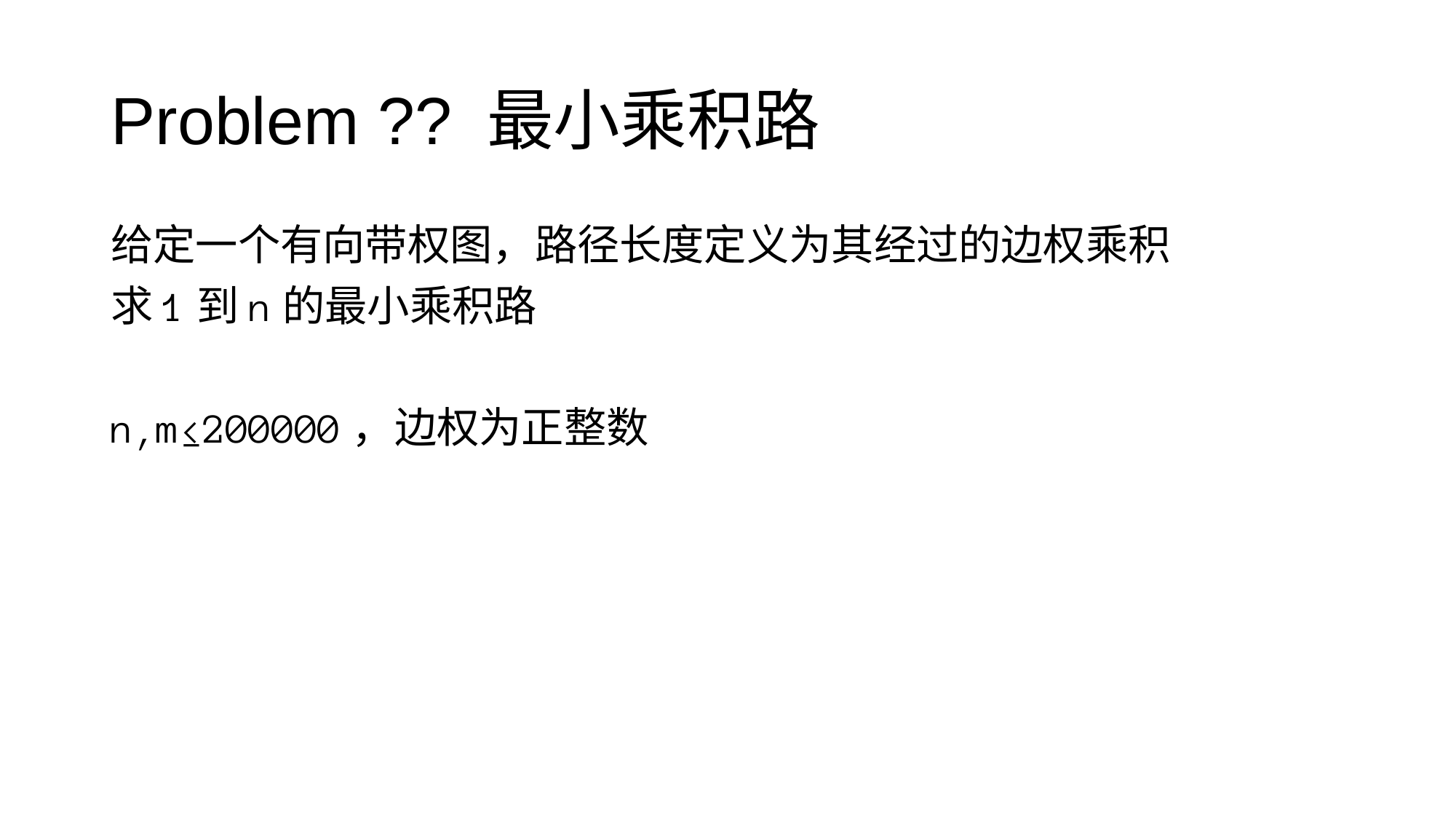

# Problem ?? 最小乘积路
给定一个有向带权图，路径长度定义为其经过的边权乘积
求1到n的最小乘积路

n,m≤200000，边权为正整数